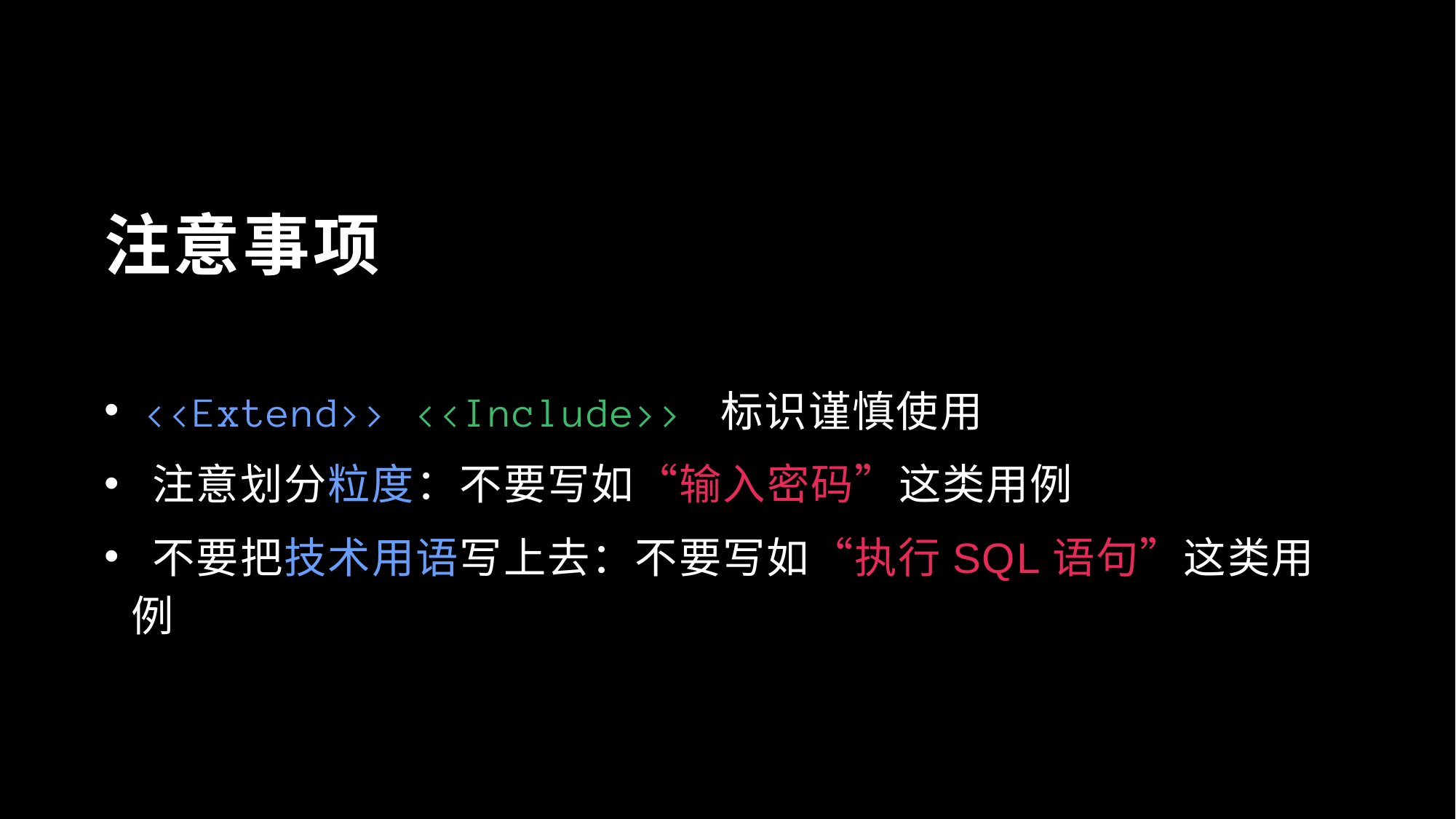

# 注意事项
 <<Extend>> <<Include>> 标识谨慎使用
 注意划分粒度：不要写如“输入密码”这类用例
 不要把技术用语写上去：不要写如“执行SQL语句”这类用例